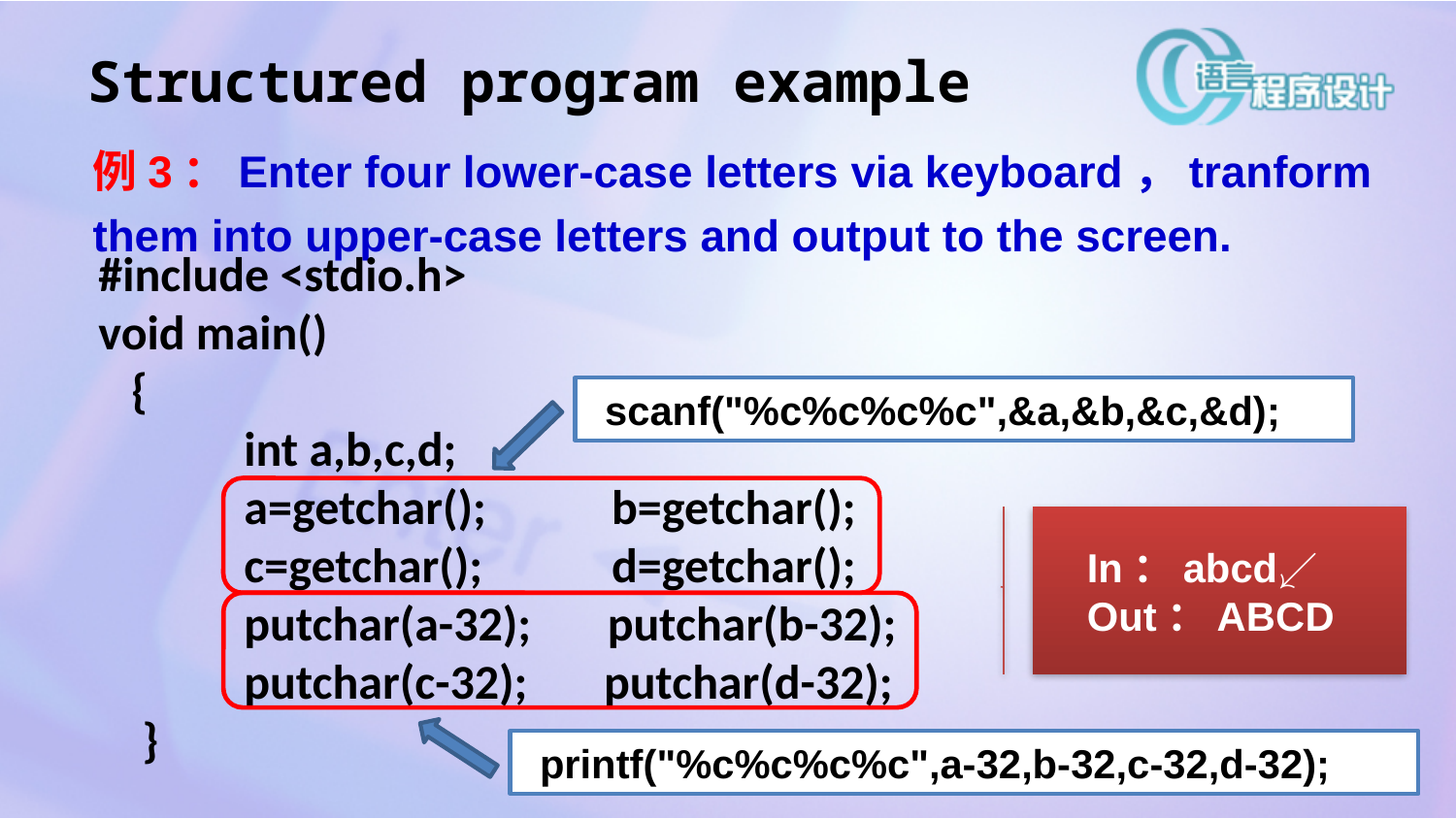

Structured program example
例3：Enter four lower-case letters via keyboard，tranform them into upper-case letters and output to the screen.
#include <stdio.h>
void main()
   {
	int a,b,c,d;
	a=getchar();  	       b=getchar();
	c=getchar();  	       d=getchar();
	putchar(a-32);       putchar(b-32);
	putchar(c-32);       putchar(d-32);
    }
scanf("%c%c%c%c",&a,&b,&c,&d);

In：abcd↙
Out：ABCD

printf("%c%c%c%c",a-32,b-32,c-32,d-32);